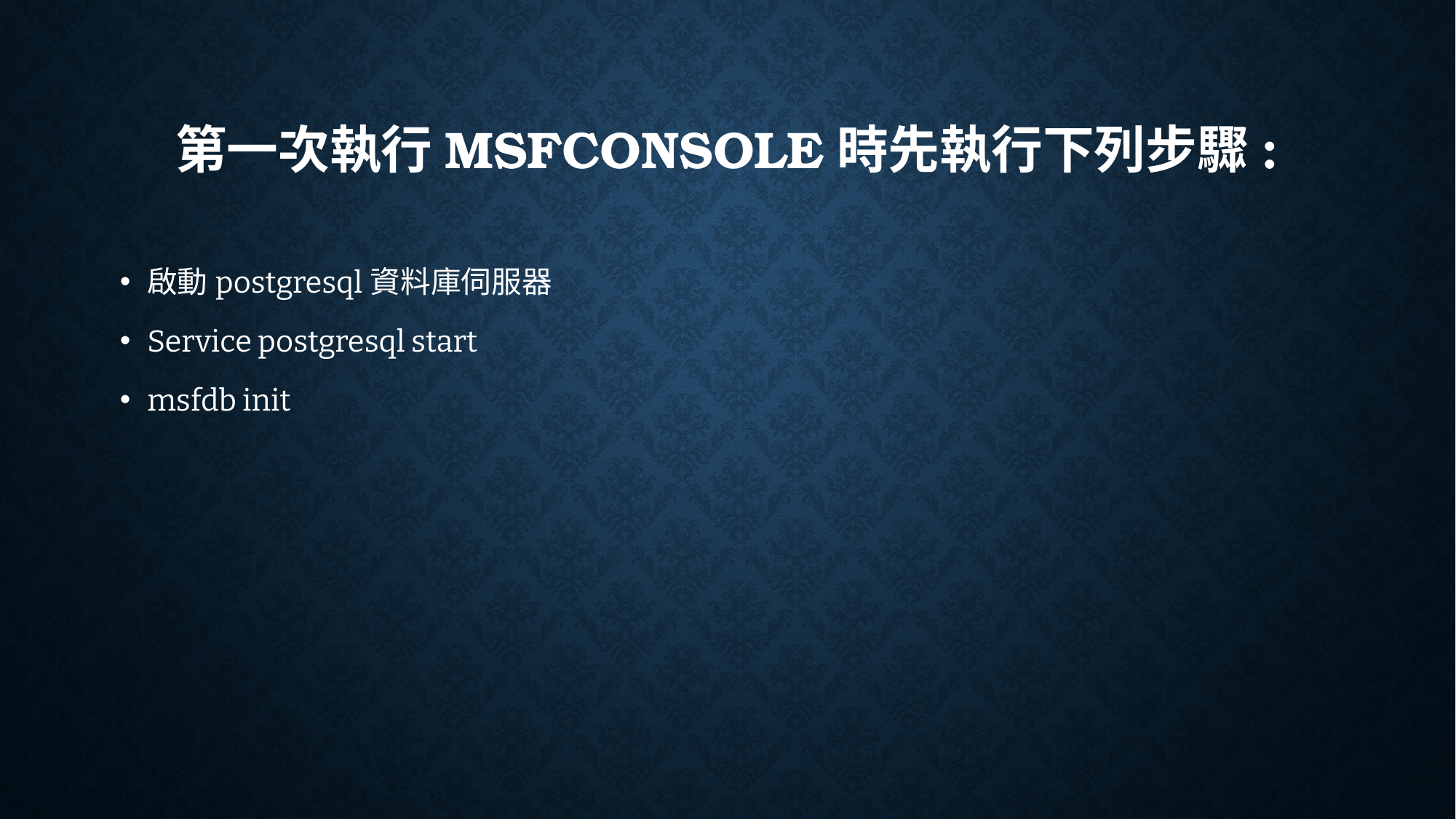

# 第一次執行msfconsole時先執行下列步驟:
啟動postgresql資料庫伺服器
Service postgresql start
msfdb init